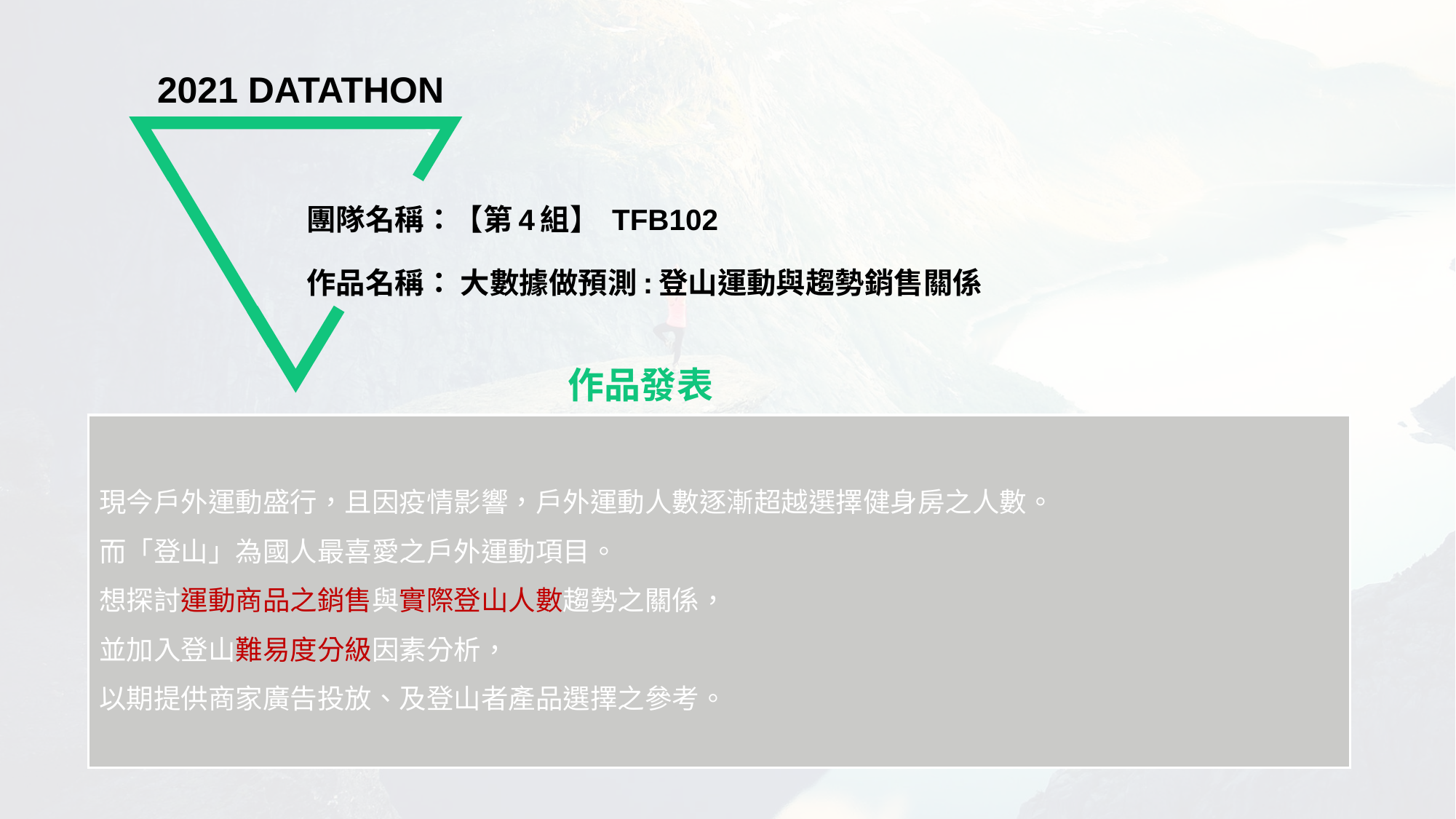

2021 DATATHON

# 團隊名稱：【第4組】 TFB102 作品名稱： 大數據做預測:登山運動與趨勢銷售關係
作品發表

現今戶外運動盛行，且因疫情影響，戶外運動人數逐漸超越選擇健身房之人數。
而「登山」為國人最喜愛之戶外運動項目。
想探討運動商品之銷售與實際登山人數趨勢之關係，
並加入登山難易度分級因素分析，
以期提供商家廣告投放、及登山者產品選擇之參考。